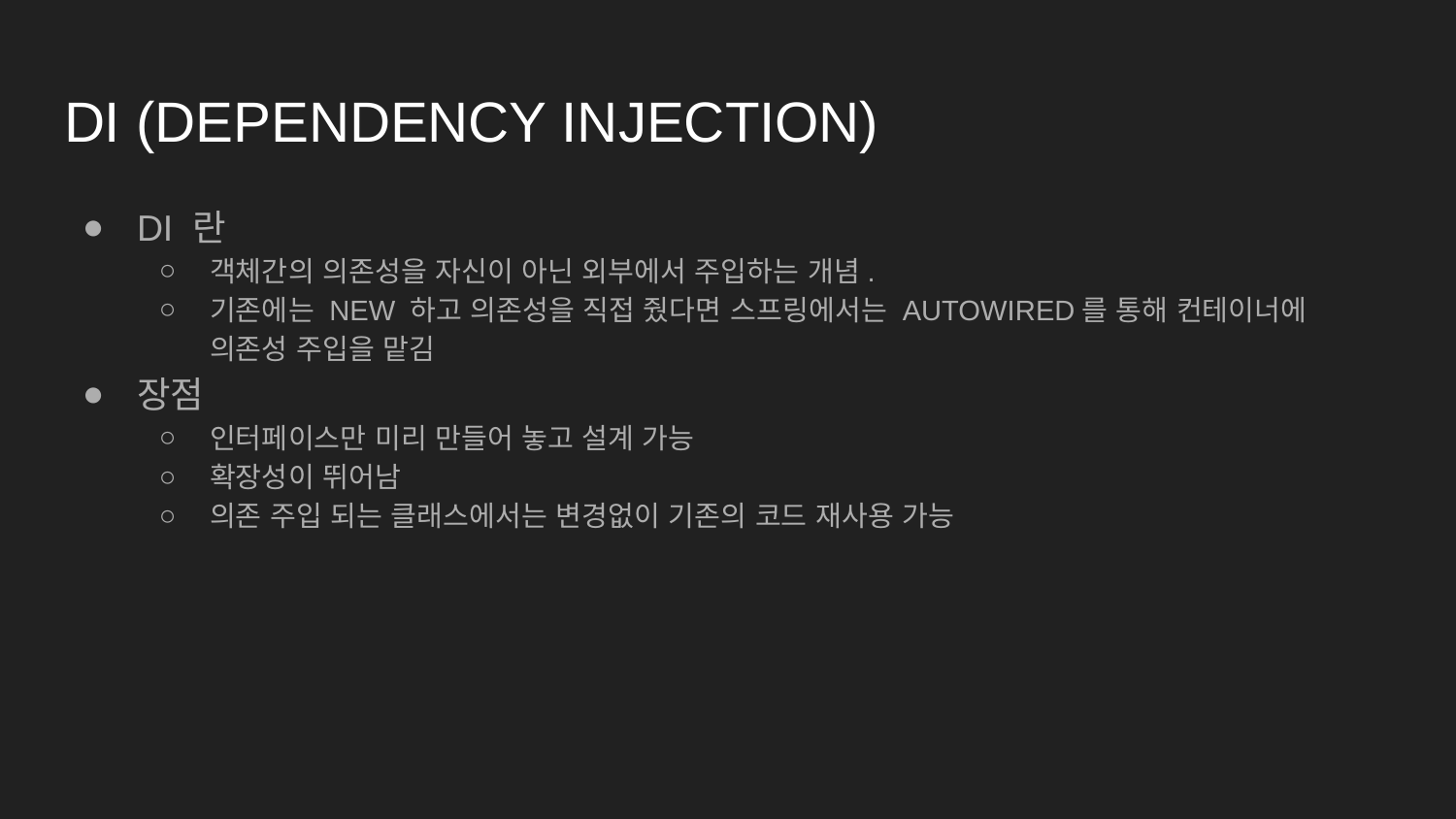

# DI (DEPENDENCY INJECTION)
DI 란
객체간의 의존성을 자신이 아닌 외부에서 주입하는 개념.
기존에는 NEW 하고 의존성을 직접 줬다면 스프링에서는 AUTOWIRED를 통해 컨테이너에 의존성 주입을 맡김
장점
인터페이스만 미리 만들어 놓고 설계 가능
확장성이 뛰어남
의존 주입 되는 클래스에서는 변경없이 기존의 코드 재사용 가능